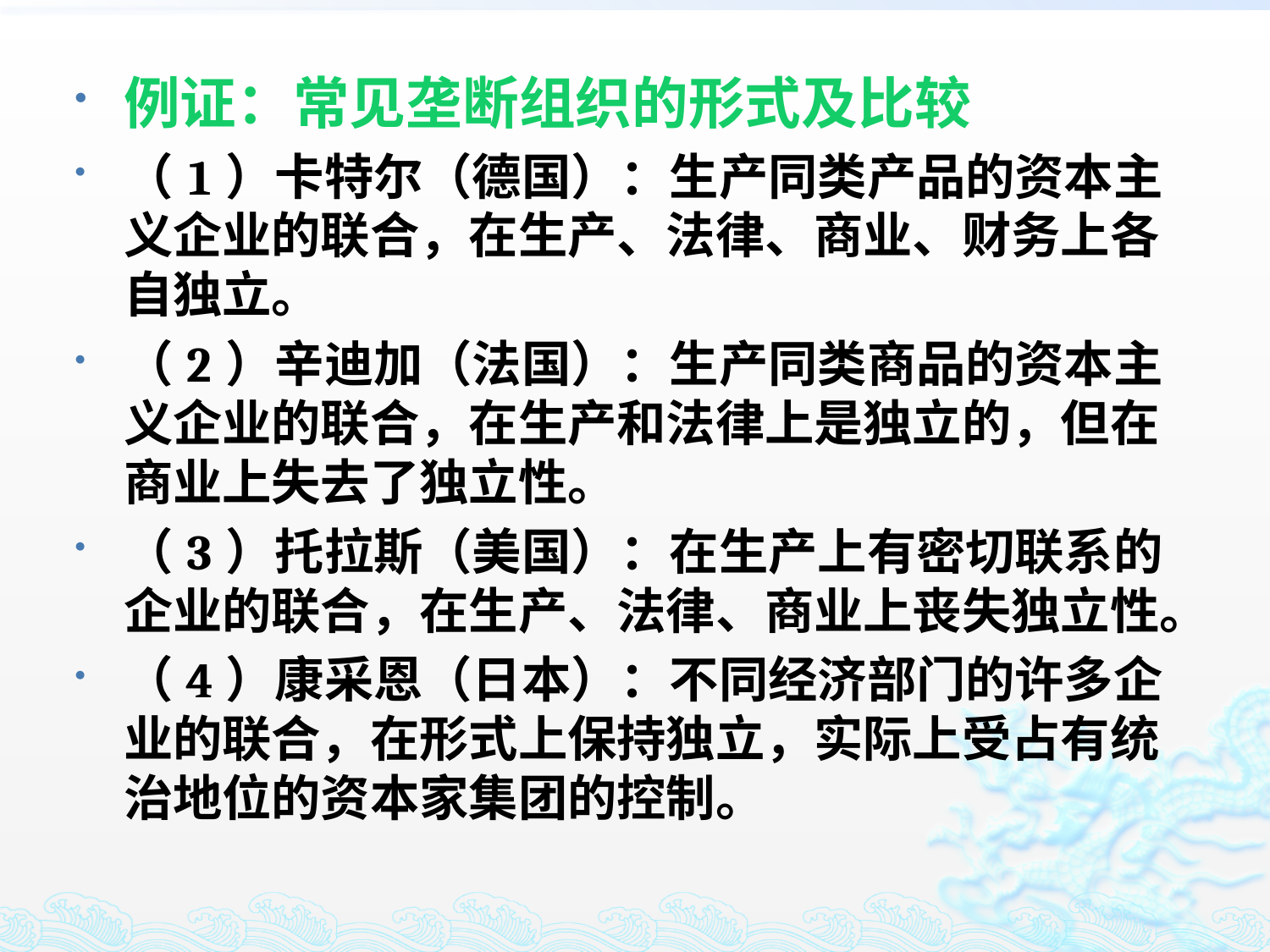

例证：常见垄断组织的形式及比较
（1）卡特尔（德国）：生产同类产品的资本主义企业的联合，在生产、法律、商业、财务上各自独立。
（2）辛迪加（法国）：生产同类商品的资本主义企业的联合，在生产和法律上是独立的，但在商业上失去了独立性。
（3）托拉斯（美国）：在生产上有密切联系的企业的联合，在生产、法律、商业上丧失独立性。
（4）康采恩（日本）：不同经济部门的许多企业的联合，在形式上保持独立，实际上受占有统治地位的资本家集团的控制。